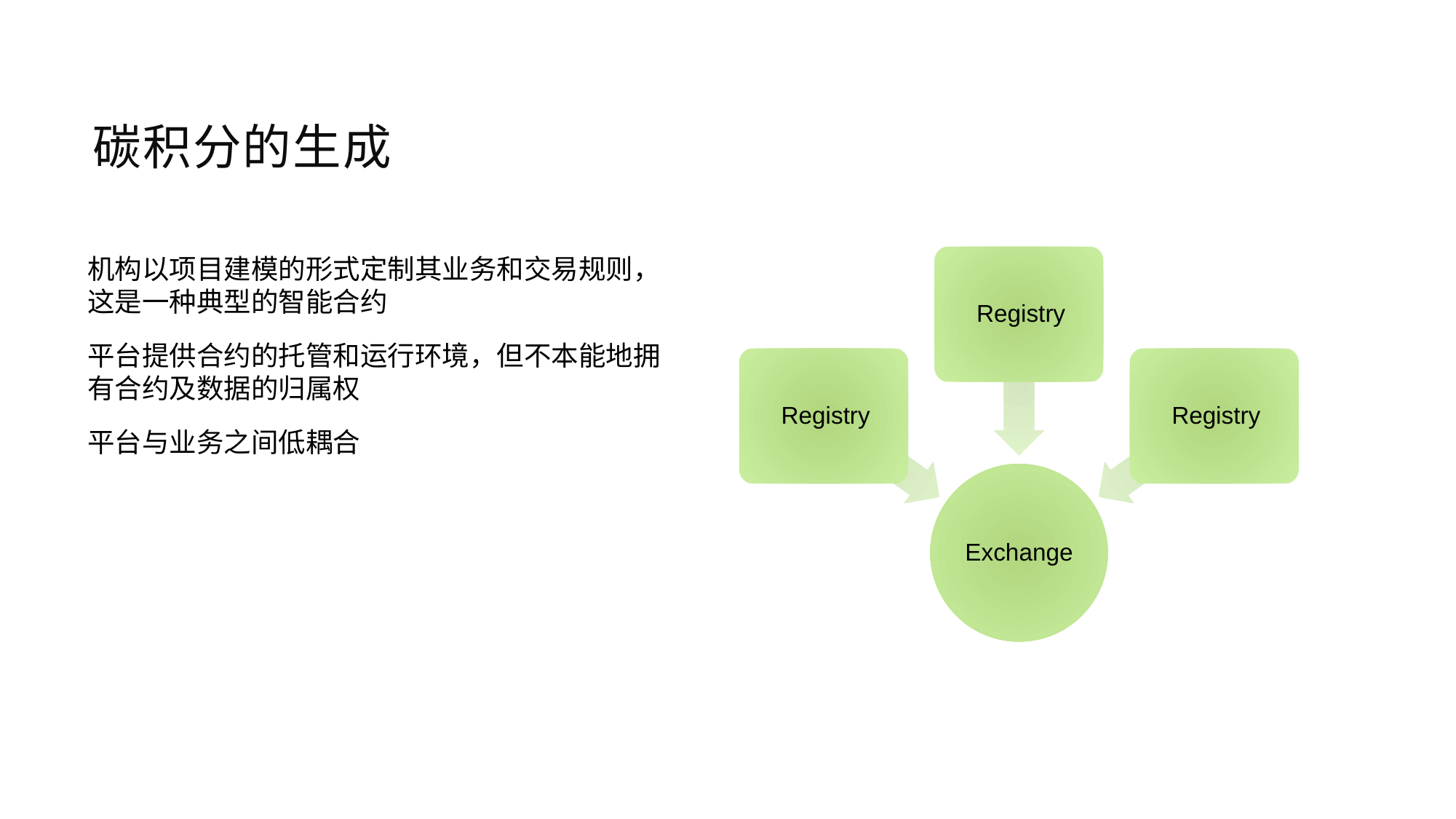

# 碳积分的生成
机构以项目建模的形式定制其业务和交易规则，这是一种典型的智能合约
平台提供合约的托管和运行环境，但不本能地拥有合约及数据的归属权
平台与业务之间低耦合
Exchange
Registry
Registry
Registry